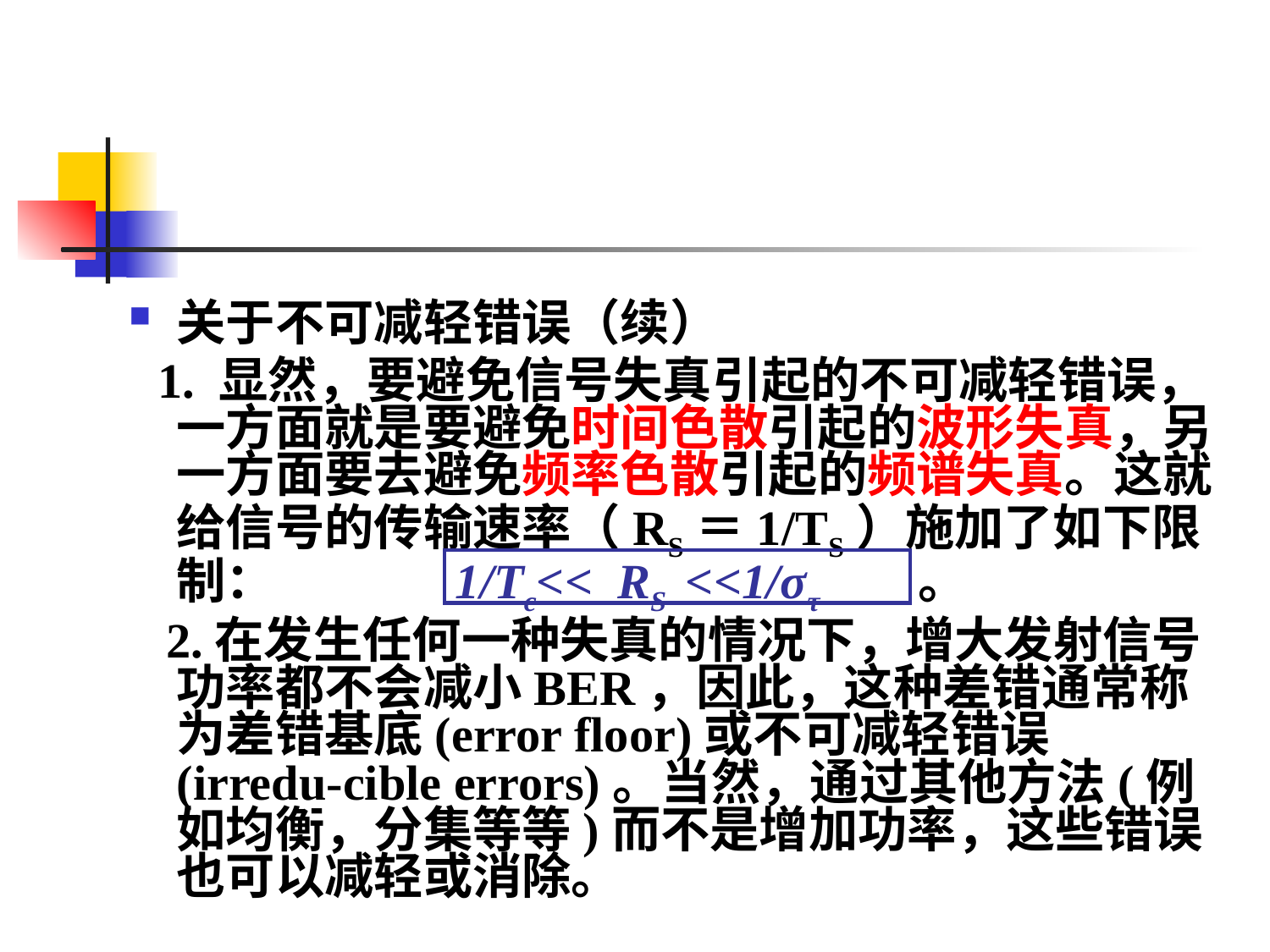

#
关于不可减轻错误（续）
  1. 显然，要避免信号失真引起的不可减轻错误，一方面就是要避免时间色散引起的波形失真，另一方面要去避免频率色散引起的频谱失真。这就给信号的传输速率（RS＝1/TS）施加了如下限制：               1/Tc<<  RS  <<1/στ            。
   2.在发生任何一种失真的情况下，增大发射信号功率都不会减小BER，因此，这种差错通常称为差错基底(error floor)或不可减轻错误(irredu-cible errors)。当然，通过其他方法(例如均衡，分集等等)而不是增加功率，这些错误也可以减轻或消除。